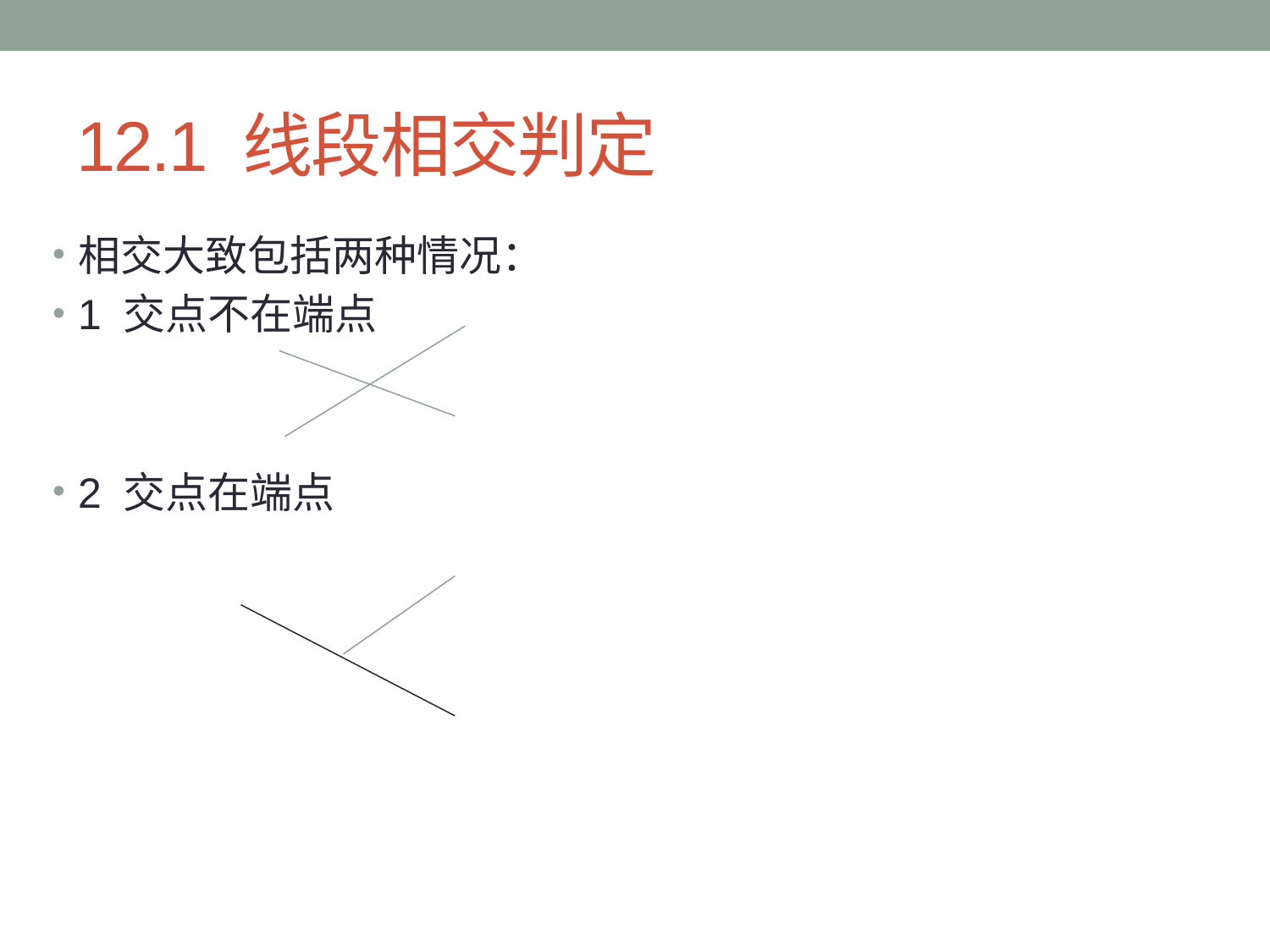

# 12.1 线段相交判定
相交大致包括两种情况：
1 交点不在端点

2 交点在端点